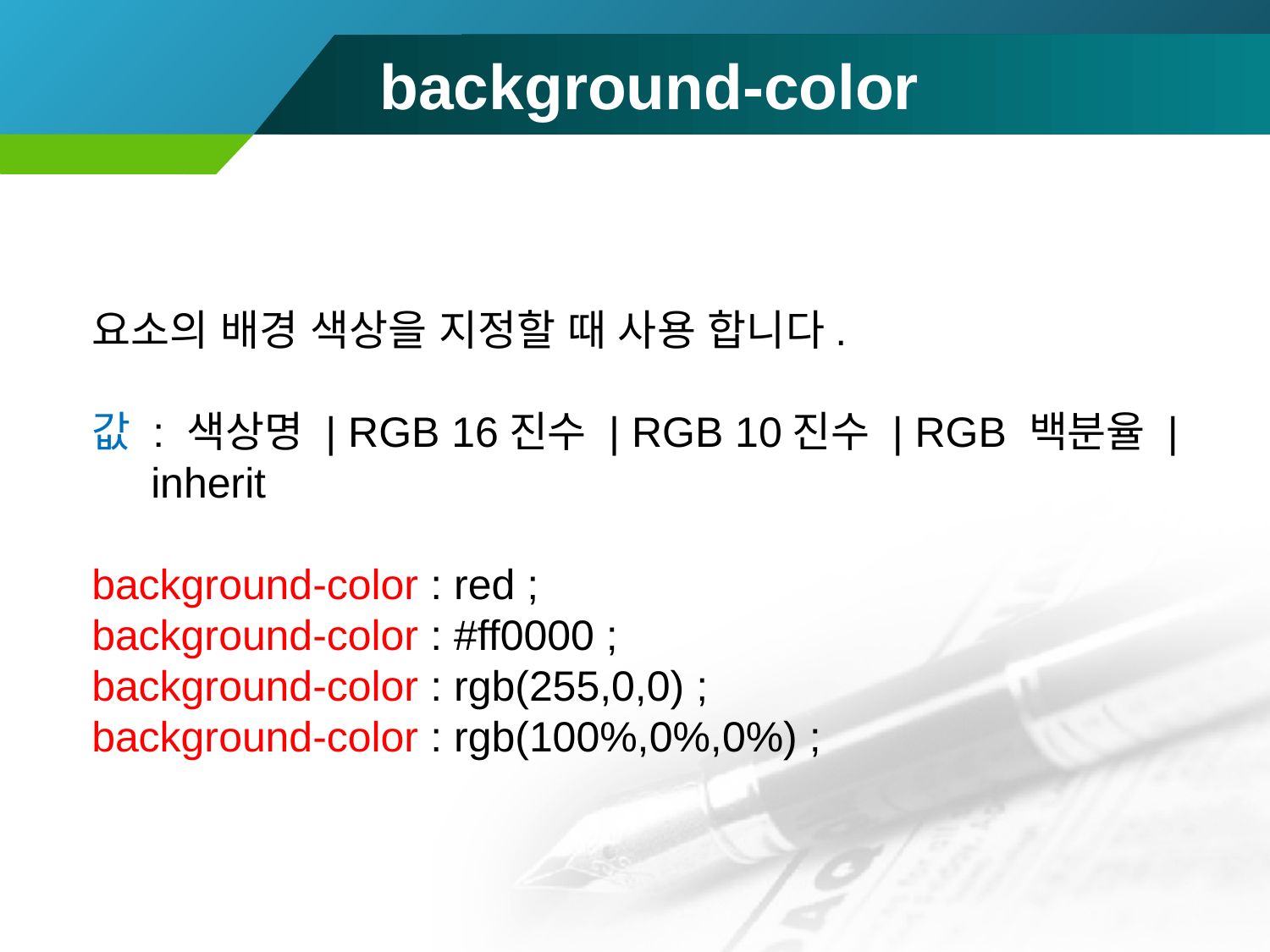

# background-color
요소의 배경 색상을 지정할 때 사용 합니다.

값 : 색상명 | RGB 16진수 | RGB 10진수 | RGB 백분율 |
     inherit

background-color : red ;
background-color : #ff0000 ;
background-color : rgb(255,0,0) ;
background-color : rgb(100%,0%,0%) ;